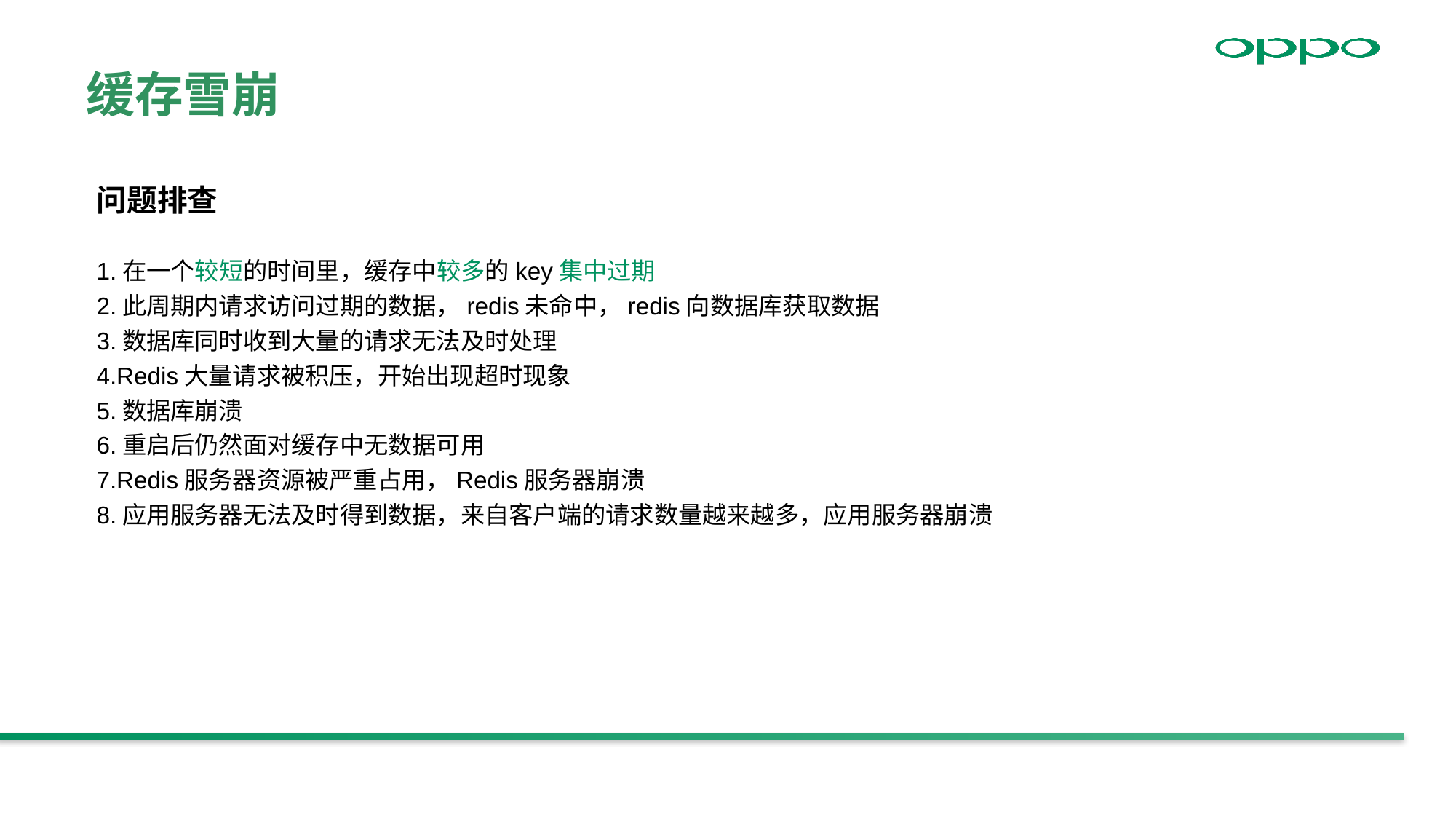

缓存雪崩

问题排查

1.在一个较短的时间里，缓存中较多的key集中过期
2.此周期内请求访问过期的数据，redis未命中，redis向数据库获取数据
3.数据库同时收到大量的请求无法及时处理
4.Redis大量请求被积压，开始出现超时现象
5.数据库崩溃
6.重启后仍然面对缓存中无数据可用
7.Redis服务器资源被严重占用，Redis服务器崩溃
8.应用服务器无法及时得到数据，来自客户端的请求数量越来越多，应用服务器崩溃